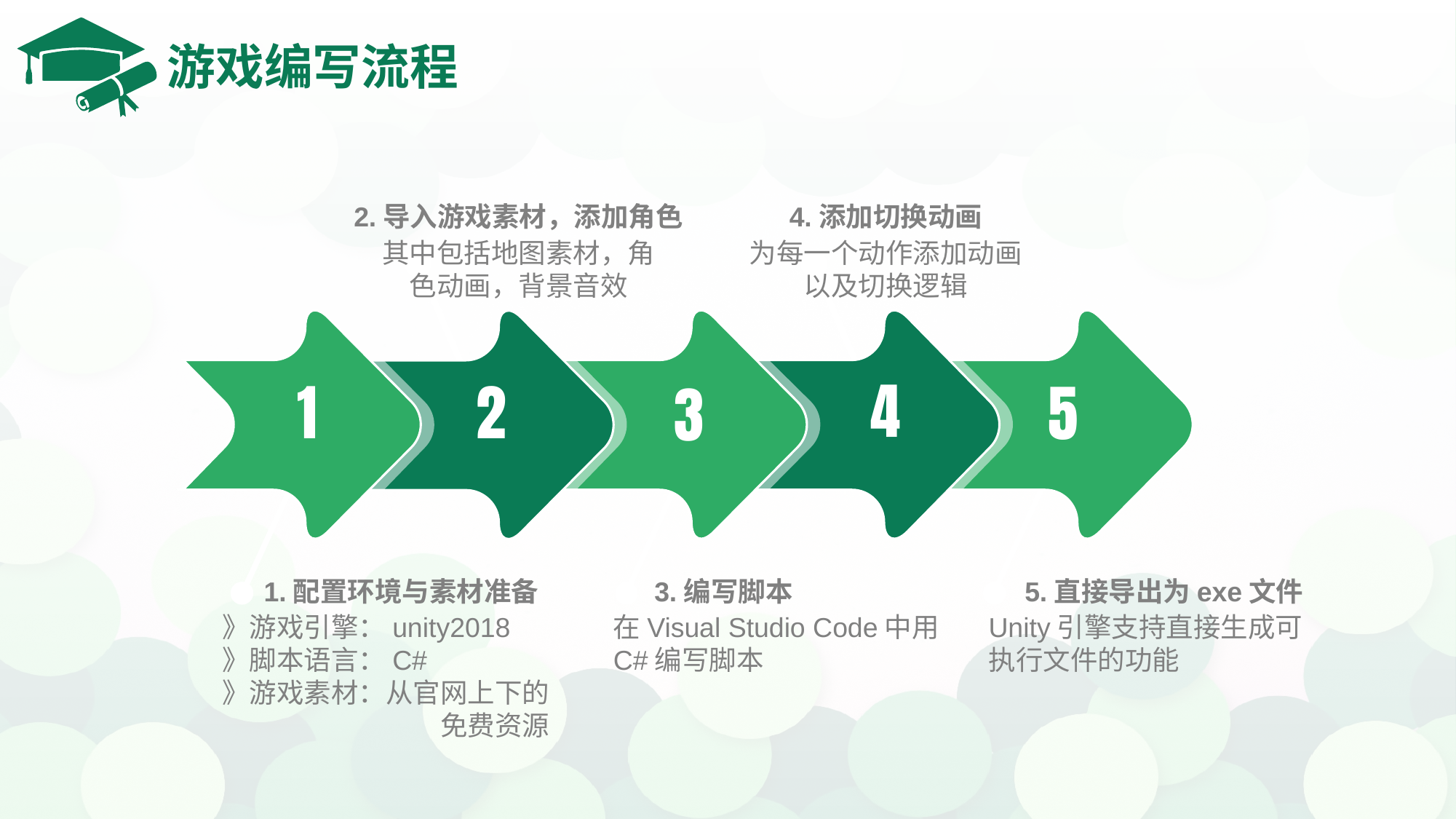

# 游戏编写流程
2.导入游戏素材，添加角色
其中包括地图素材，角色动画，背景音效
4.添加切换动画
为每一个动作添加动画以及切换逻辑

3

5

4

1

2

1.配置环境与素材准备
》游戏引擎：unity2018
》脚本语言：C#
》游戏素材：从官网上下的		免费资源
3.编写脚本
在Visual Studio Code中用C#编写脚本
5.直接导出为exe文件
Unity引擎支持直接生成可执行文件的功能